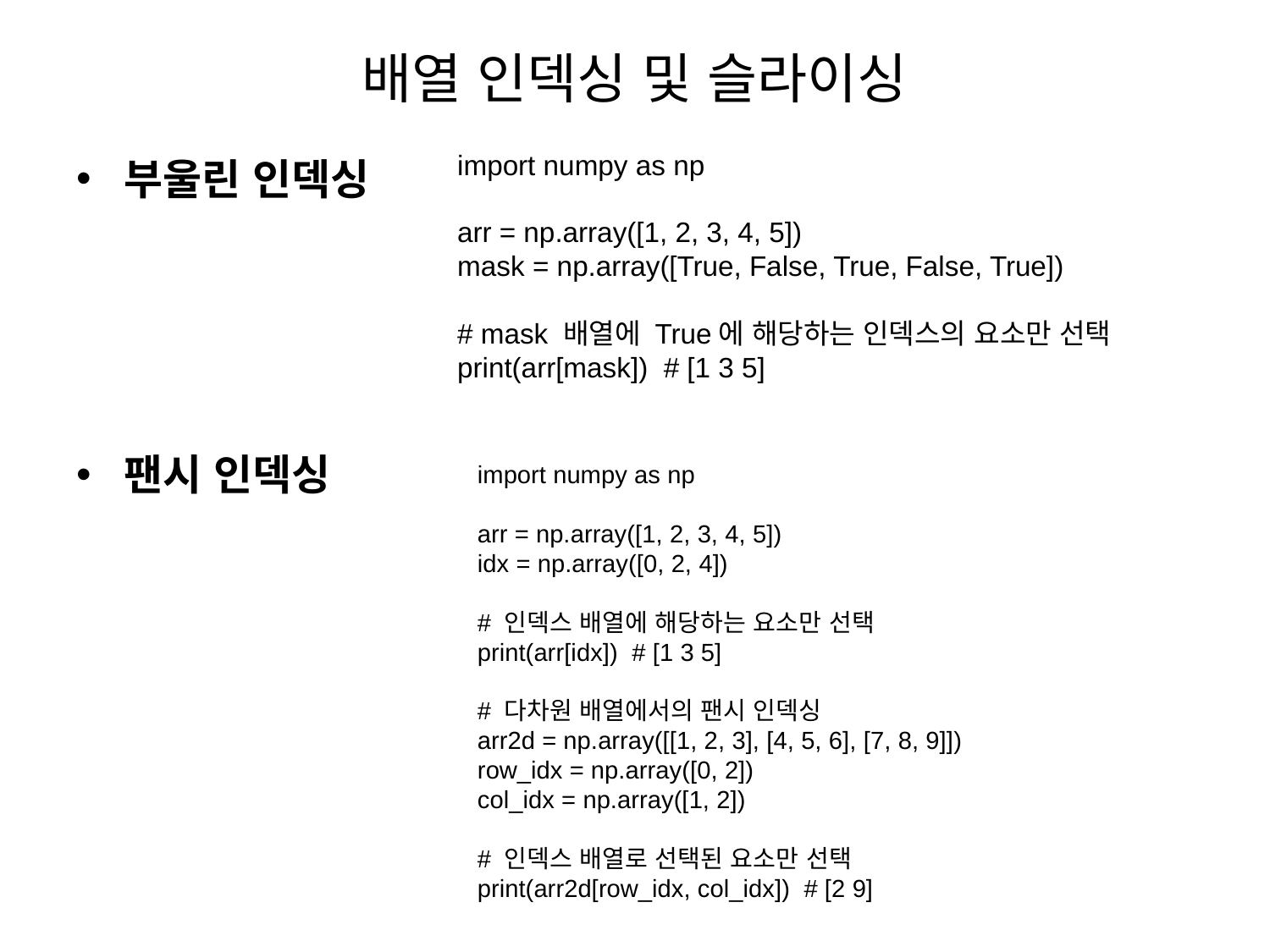

# 배열 인덱싱 및 슬라이싱
import numpy as np

arr = np.array([1, 2, 3, 4, 5])
mask = np.array([True, False, True, False, True])

# mask 배열에 True에 해당하는 인덱스의 요소만 선택
print(arr[mask])  # [1 3 5]
부울린 인덱싱

팬시 인덱싱

import numpy as np

arr = np.array([1, 2, 3, 4, 5])
idx = np.array([0, 2, 4])

# 인덱스 배열에 해당하는 요소만 선택
print(arr[idx])  # [1 3 5]

# 다차원 배열에서의 팬시 인덱싱
arr2d = np.array([[1, 2, 3], [4, 5, 6], [7, 8, 9]])
row_idx = np.array([0, 2])
col_idx = np.array([1, 2])

# 인덱스 배열로 선택된 요소만 선택
print(arr2d[row_idx, col_idx])  # [2 9]